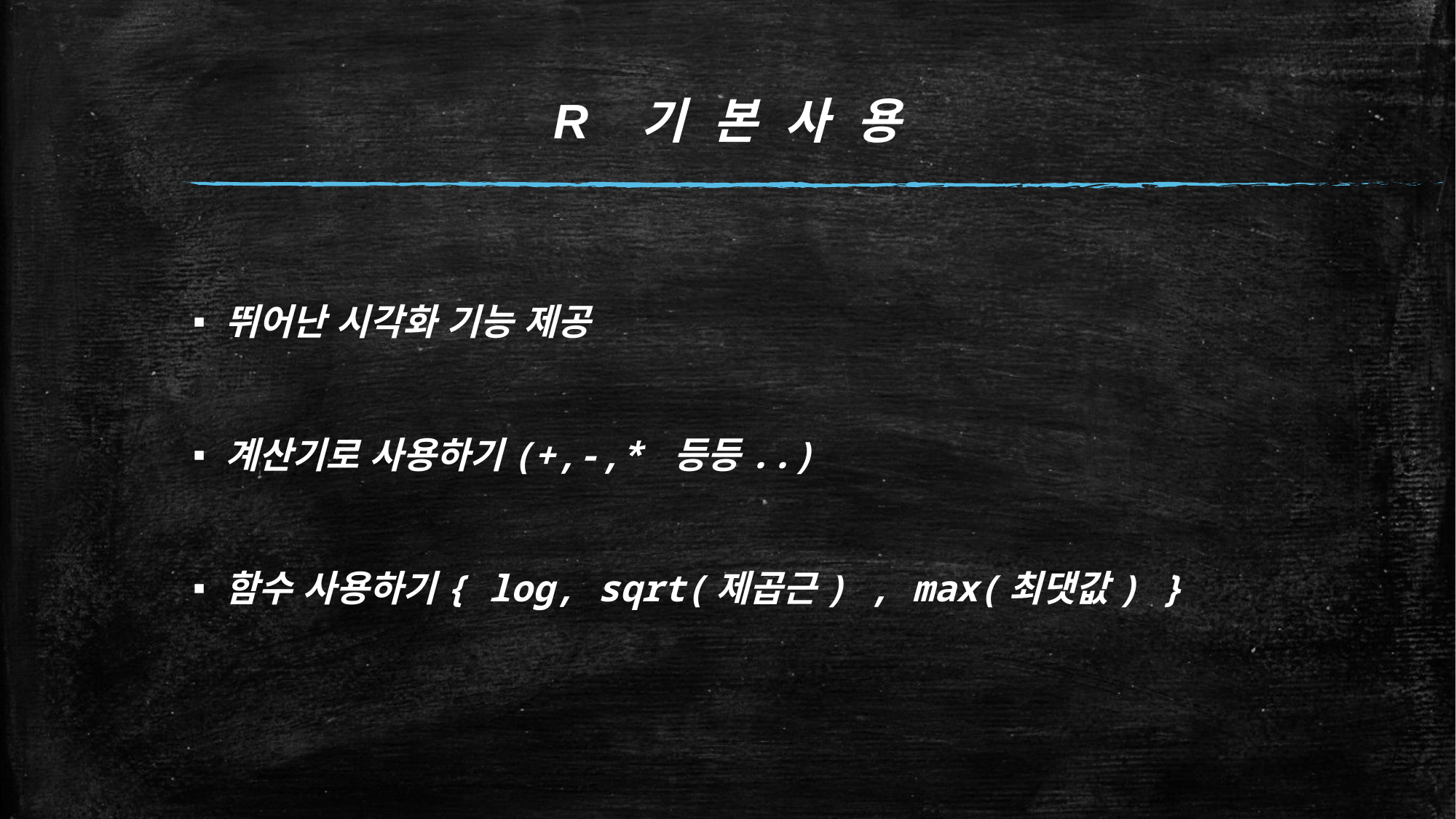

# R   기  본  사  용

뛰어난 시각화 기능 제공

계산기로 사용하기(+,-,* 등등..)

함수 사용하기{ log, sqrt(제곱근) , max(최댓값) }